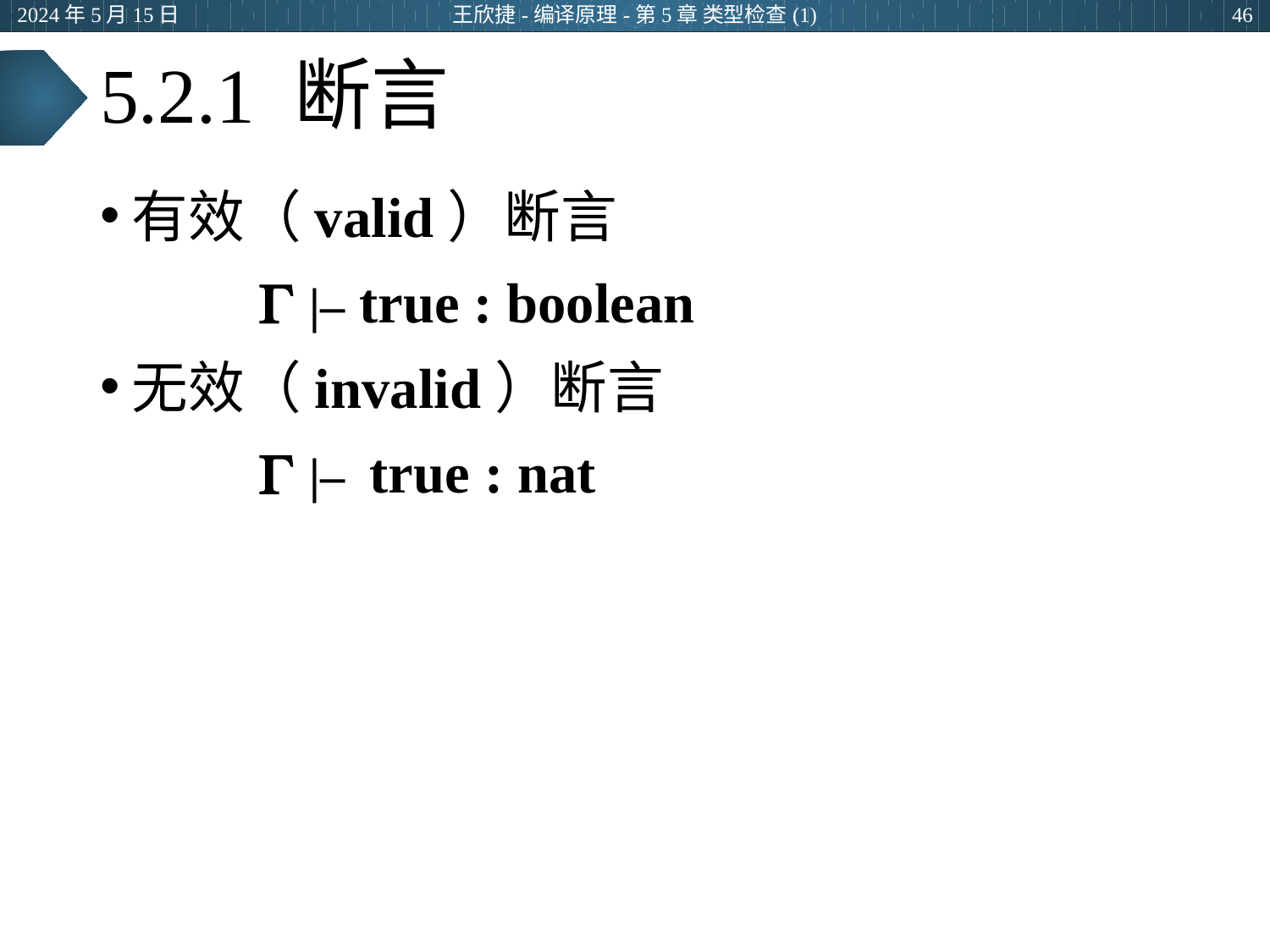

2024年5月15日
王欣捷-编译原理-第5章 类型检查(1)
46
# 5.2.1 断言
有效（valid）断言
		Γ |– true : boolean
无效（invalid）断言
		Γ |–  true : nat